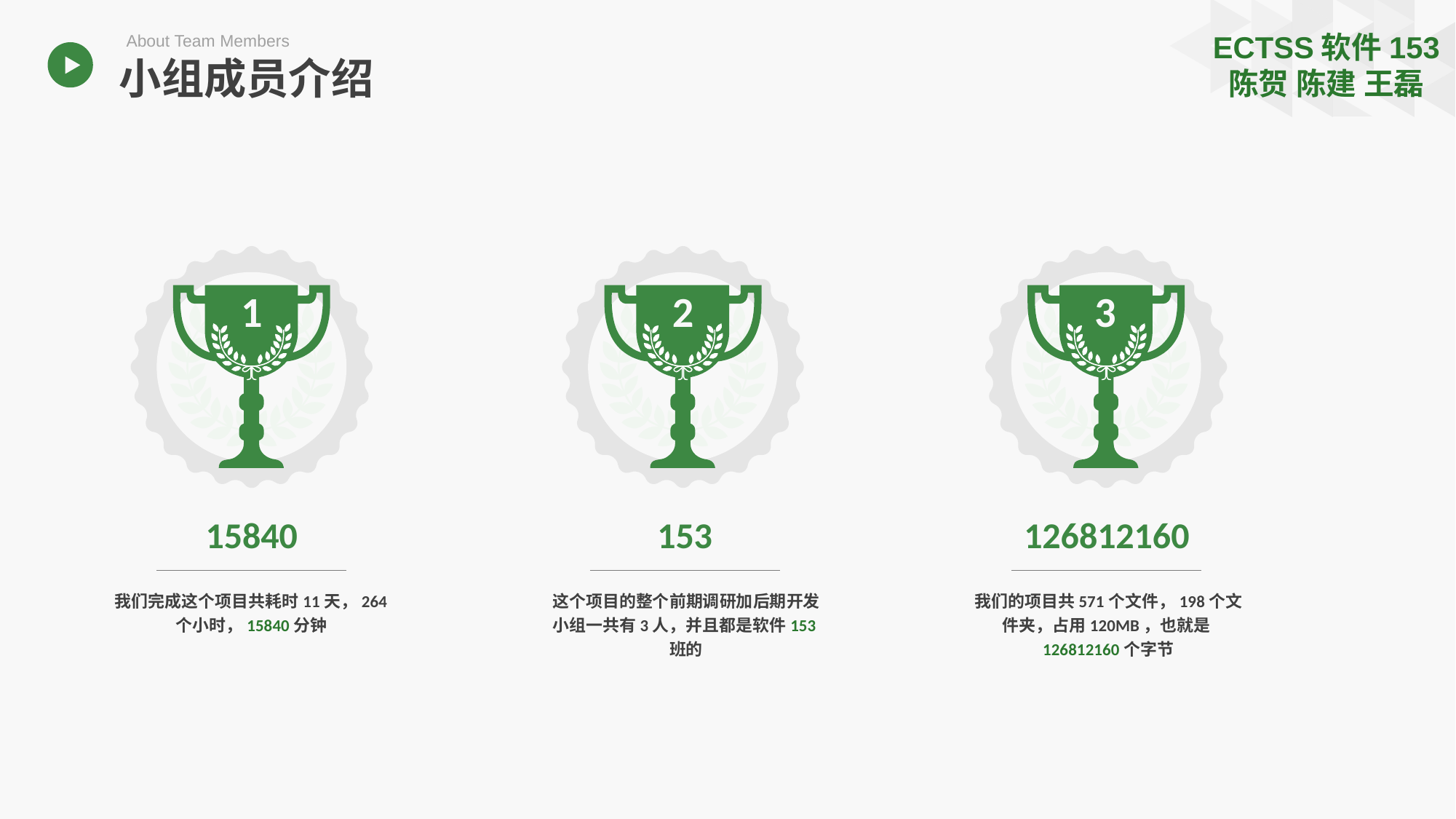

About Team Members
小组成员介绍

ECTSS软件153
陈贺 陈建 王磊

1
2
3
15840
153
126812160
我们完成这个项目共耗时11天，264个小时，15840分钟
这个项目的整个前期调研加后期开发小组一共有3人，并且都是软件153班的
我们的项目共571个文件，198个文件夹，占用120MB，也就是126812160个字节